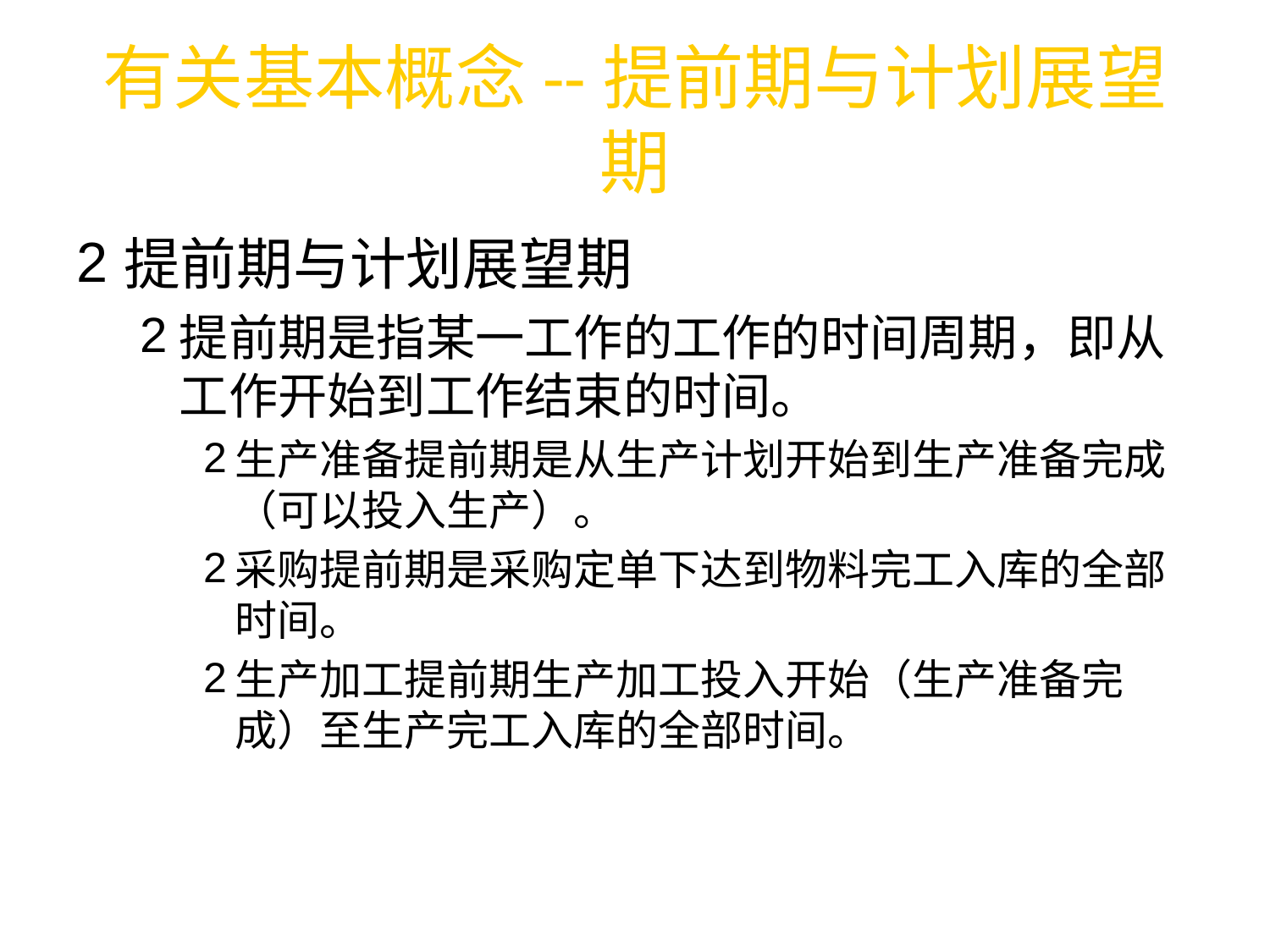

# 有关基本概念--提前期与计划展望期
提前期与计划展望期
提前期是指某一工作的工作的时间周期，即从工作开始到工作结束的时间。
生产准备提前期是从生产计划开始到生产准备完成（可以投入生产）。
采购提前期是采购定单下达到物料完工入库的全部时间。
生产加工提前期生产加工投入开始（生产准备完成）至生产完工入库的全部时间。